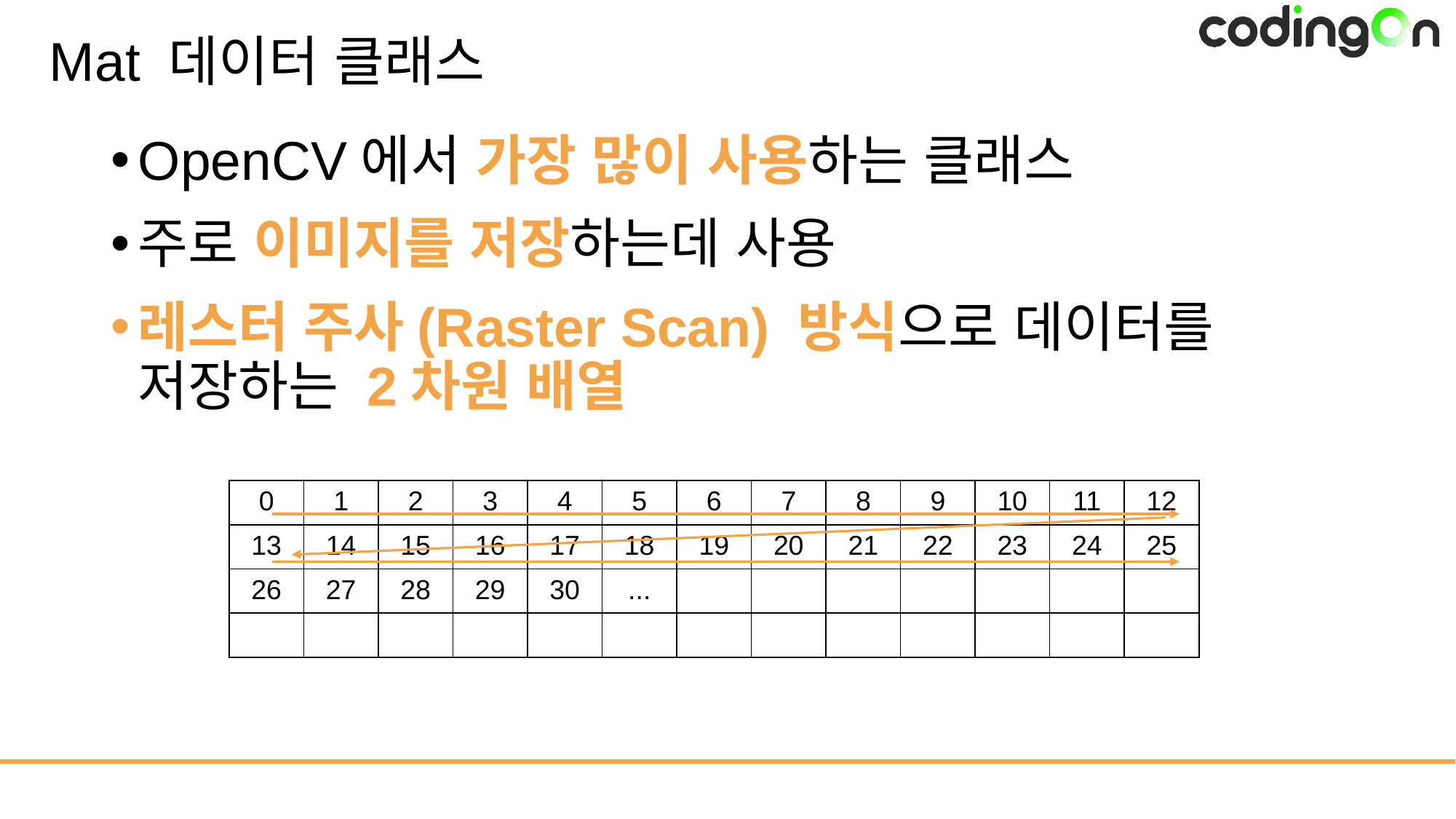

# Mat 데이터 클래스
OpenCV에서 가장 많이 사용하는 클래스
주로 이미지를 저장하는데 사용
레스터 주사(Raster Scan) 방식으로 데이터를 저장하는 2차원 배열
| 0 | 1 | 2 | 3 | 4 | 5 | 6 | 7 | 8 | 9 | 10 | 11 | 12 |
| --- | --- | --- | --- | --- | --- | --- | --- | --- | --- | --- | --- | --- |
| 13 | 14 | 15 | 16 | 17 | 18 | 19 | 20 | 21 | 22 | 23 | 24 | 25 |
| 26 | 27 | 28 | 29 | 30 | ... |  |  |  |  |  |  |  |
|  |  |  |  |  |  |  |  |  |  |  |  |  |